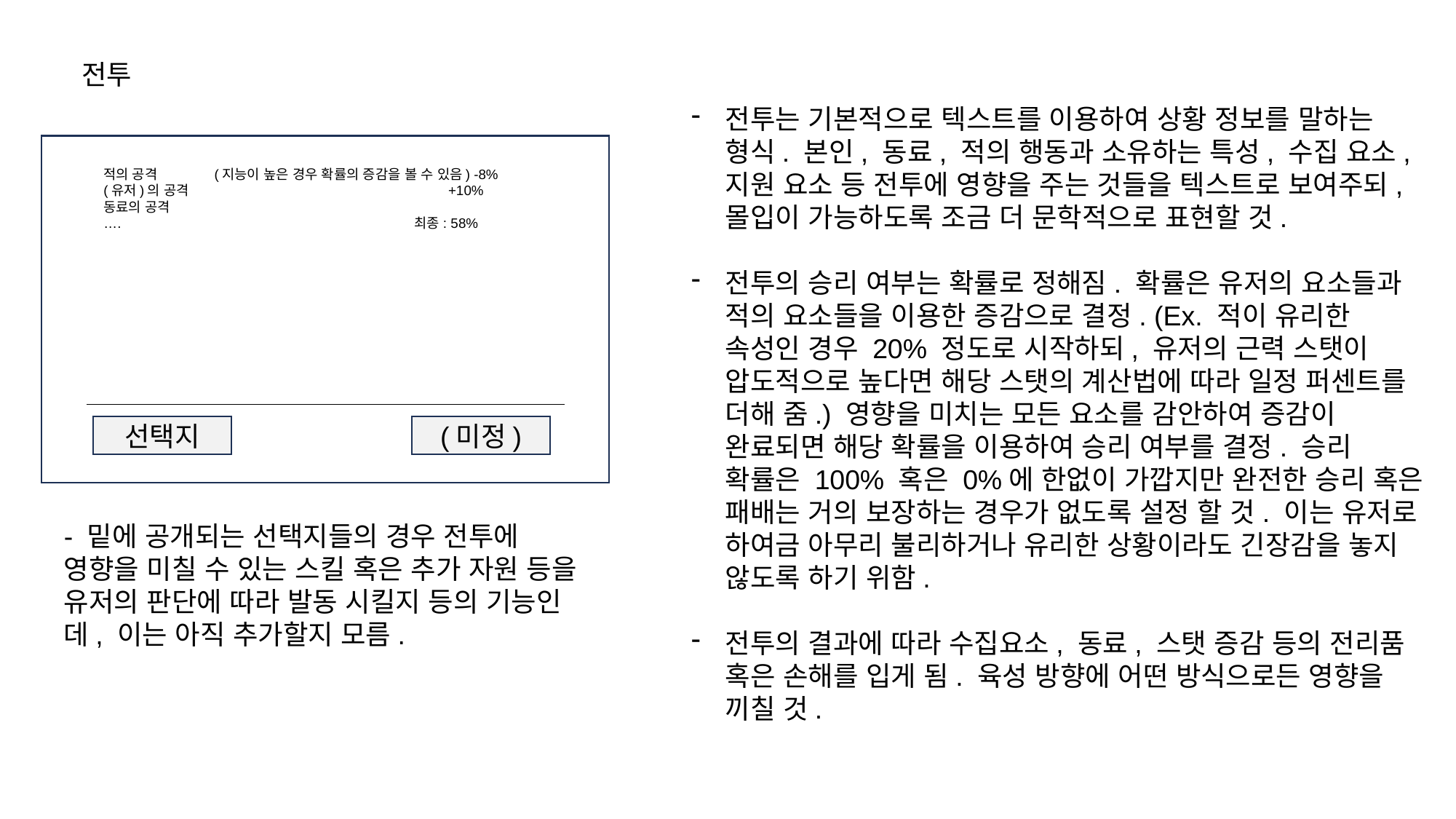

전투
전투는 기본적으로 텍스트를 이용하여 상황 정보를 말하는 형식. 본인, 동료, 적의 행동과 소유하는 특성, 수집 요소, 지원 요소 등 전투에 영향을 주는 것들을 텍스트로 보여주되, 몰입이 가능하도록 조금 더 문학적으로 표현할 것.

전투의 승리 여부는 확률로 정해짐. 확률은 유저의 요소들과 적의 요소들을 이용한 증감으로 결정. (Ex. 적이 유리한 속성인 경우 20% 정도로 시작하되, 유저의 근력 스탯이 압도적으로 높다면 해당 스탯의 계산법에 따라 일정 퍼센트를 더해 줌.) 영향을 미치는 모든 요소를 감안하여 증감이 완료되면 해당 확률을 이용하여 승리 여부를 결정. 승리 확률은 100% 혹은 0%에 한없이 가깝지만 완전한 승리 혹은 패배는 거의 보장하는 경우가 없도록 설정 할 것. 이는 유저로 하여금 아무리 불리하거나 유리한 상황이라도 긴장감을 놓지 않도록 하기 위함.

전투의 결과에 따라 수집요소, 동료, 스탯 증감 등의 전리품 혹은 손해를 입게 됨. 육성 방향에 어떤 방식으로든 영향을 끼칠 것.

적의 공격              (지능이 높은 경우 확률의 증감을 볼 수 있음) -8%
(유저)의 공격                                                                   +10%
동료의 공격
….                                                                            최종: 58%
선택지
(미정)
- 밑에 공개되는 선택지들의 경우 전투에 영향을 미칠 수 있는 스킬 혹은 추가 자원 등을 유저의 판단에 따라 발동 시킬지 등의 기능인데, 이는 아직 추가할지 모름.